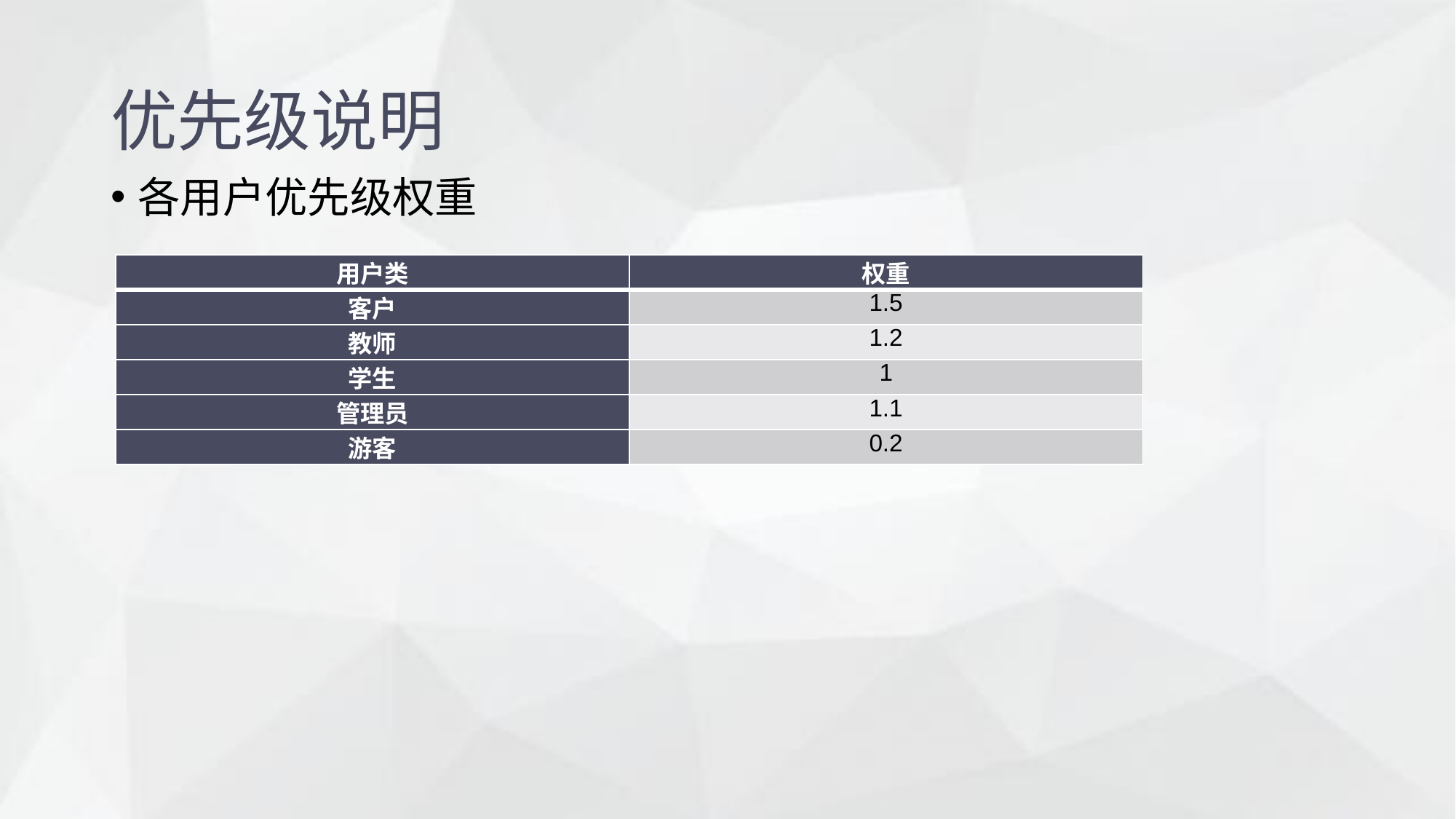

优先级说明
各用户优先级权重
| 用户类 | 权重 |
| --- | --- |
| 客户 | 1.5 |
| 教师 | 1.2 |
| 学生 | 1 |
| 管理员 | 1.1 |
| 游客 | 0.2 |